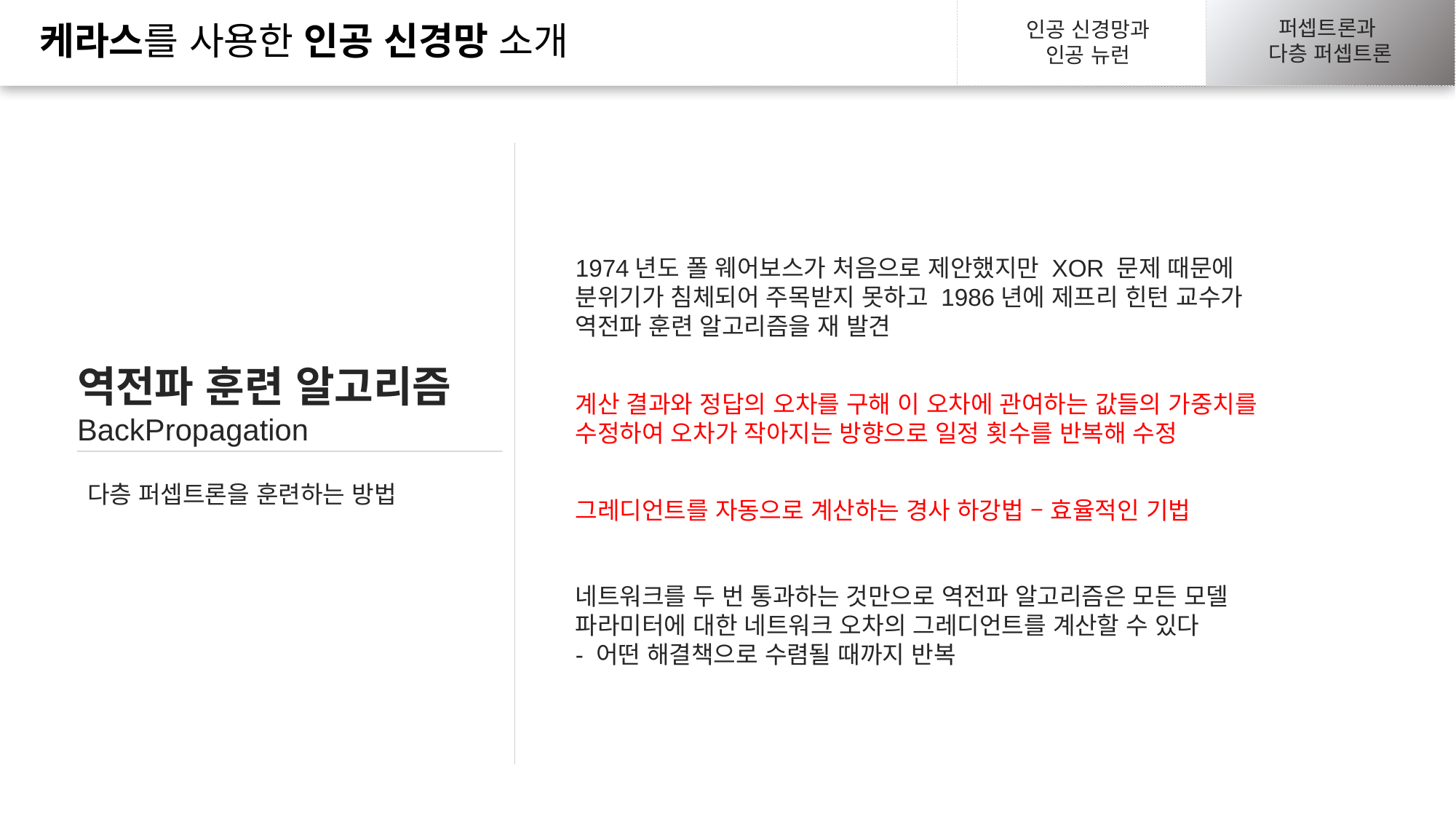

신경망 하이퍼파라미터
구현하기

신경망 하이퍼파라미터
구현하기

퍼셉트론과
다층 퍼셉트론
생물학적 뉴런에서
인공 뉴런까지
생물학적 뉴런에서
인공 뉴런까지
인공 신경망과
인공 뉴런
케라스를 사용한 인공 신경망 소개
케라스를 사용한 인공 신경망 소개
케라스를 사용한 인공 신경망 소개
퍼셉트론과
다층 퍼셉트론
퍼셉트론과
다층 퍼셉트론
1974년도 폴 웨어보스가 처음으로 제안했지만 XOR 문제 때문에 분위기가 침체되어 주목받지 못하고 1986년에 제프리 힌턴 교수가 역전파 훈련 알고리즘을 재 발견
역전파 훈련 알고리즘BackPropagation
계산 결과와 정답의 오차를 구해 이 오차에 관여하는 값들의 가중치를 수정하여 오차가 작아지는 방향으로 일정 횟수를 반복해 수정
다층 퍼셉트론을 훈련하는 방법
그레디언트를 자동으로 계산하는 경사 하강법 – 효율적인 기법
네트워크를 두 번 통과하는 것만으로 역전파 알고리즘은 모든 모델 파라미터에 대한 네트워크 오차의 그레디언트를 계산할 수 있다
- 어떤 해결책으로 수렴될 때까지 반복